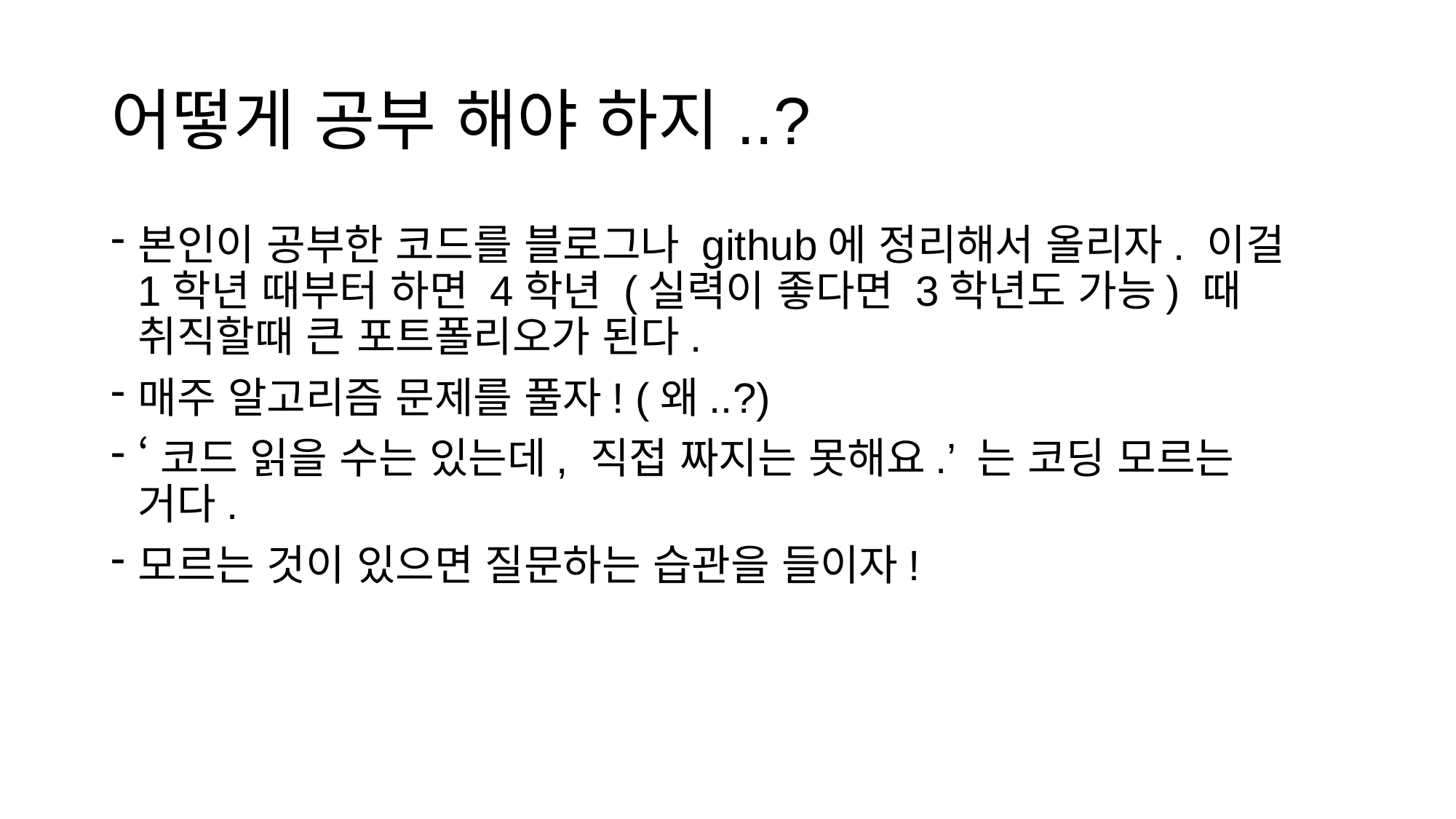

# 어떻게 공부 해야 하지..?
본인이 공부한 코드를 블로그나 github에 정리해서 올리자. 이걸 1학년 때부터 하면 4학년 (실력이 좋다면 3학년도 가능) 때 취직할때 큰 포트폴리오가 된다.
매주 알고리즘 문제를 풀자! (왜..?)
‘코드 읽을 수는 있는데, 직접 짜지는 못해요.’ 는 코딩 모르는 거다.
모르는 것이 있으면 질문하는 습관을 들이자!